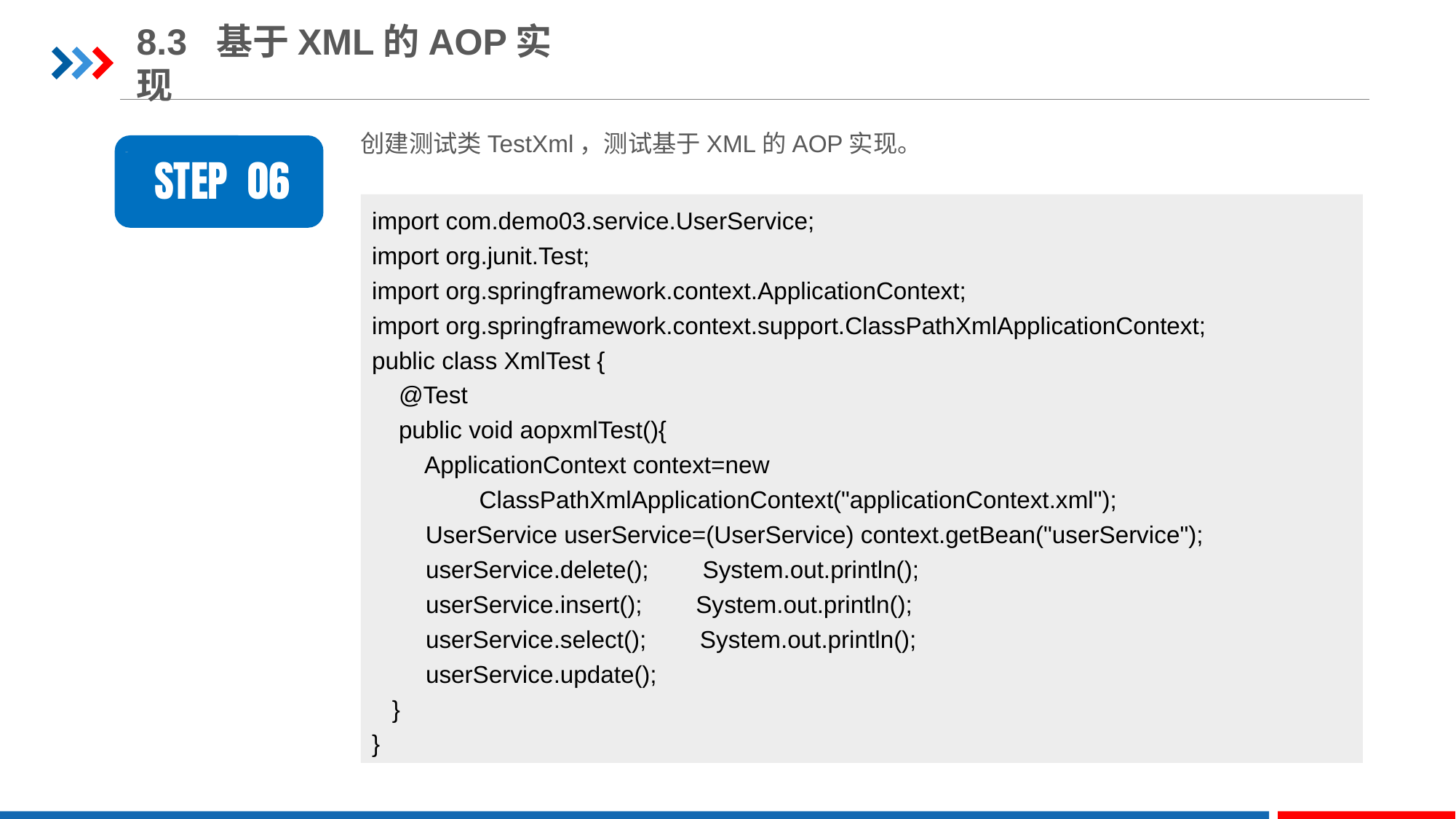

8.3  基于XML的AOP实现
创建测试类TestXml，测试基于XML的AOP实现。

STEP  06
import com.demo03.service.UserService;
import org.junit.Test;
import org.springframework.context.ApplicationContext;
import org.springframework.context.support.ClassPathXmlApplicationContext;
public class XmlTest {
    @Test
    public void aopxmlTest(){
        ApplicationContext context=new
                ClassPathXmlApplicationContext("applicationContext.xml");
        UserService userService=(UserService) context.getBean("userService");
        userService.delete();        System.out.println();
        userService.insert();        System.out.println();
        userService.select();        System.out.println();
        userService.update();
   }
}